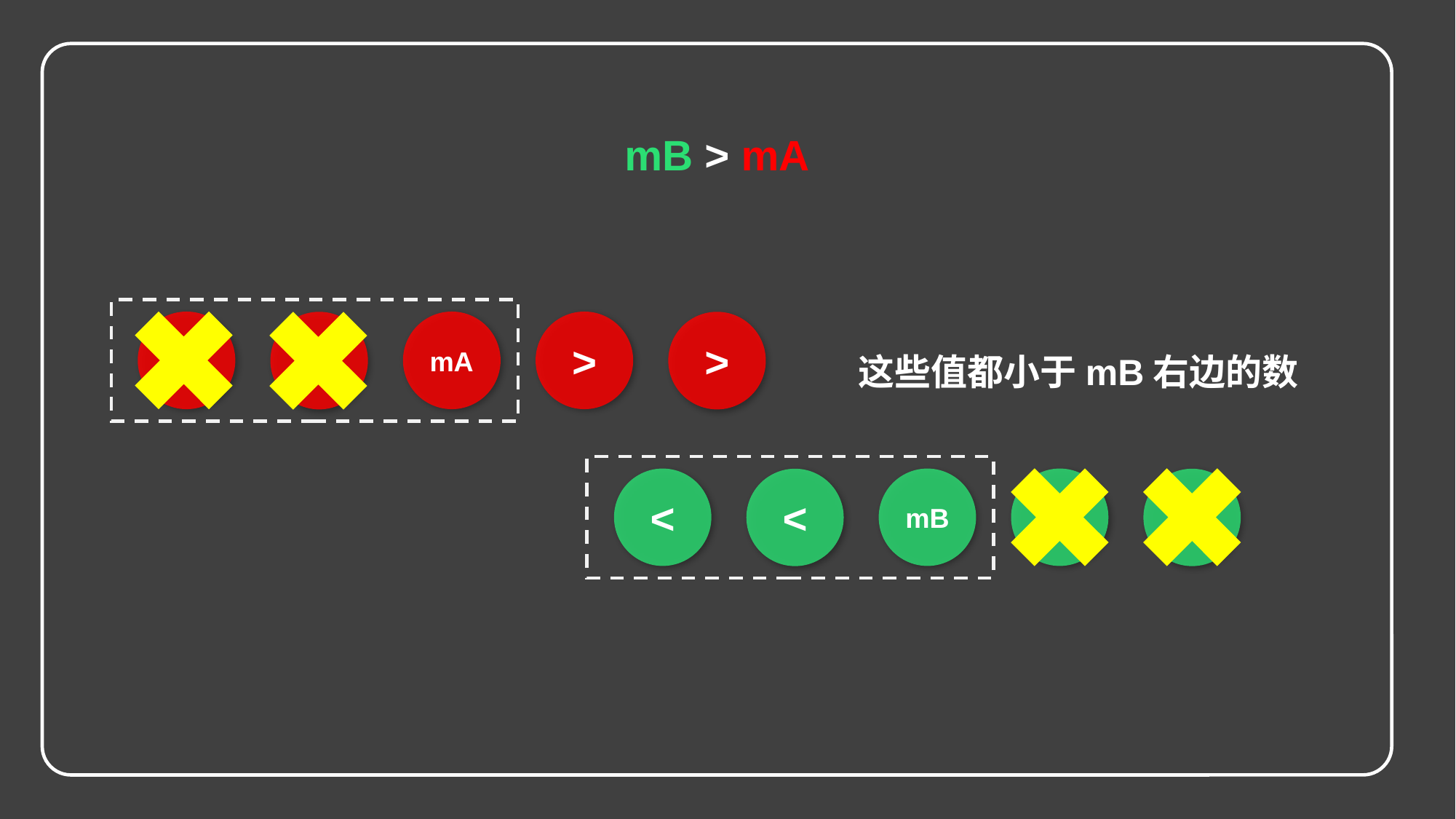

mB > mA

<
mA
>
<
>
这些值都小于mB右边的数

<
mB
>
<
>